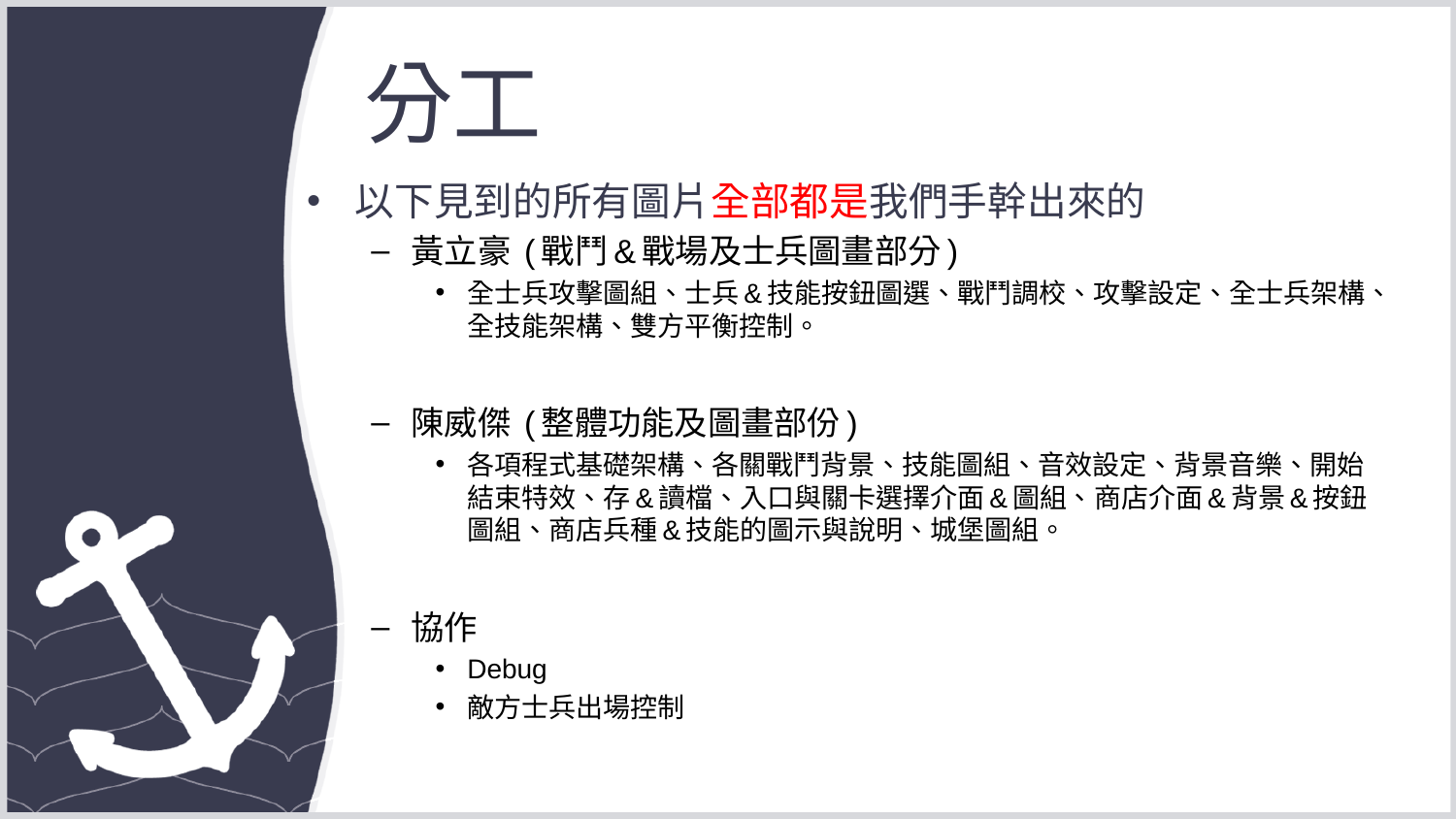

# 分工
以下見到的所有圖片全部都是我們手幹出來的
黃立豪 (戰鬥&戰場及士兵圖畫部分)
全士兵攻擊圖組、士兵&技能按鈕圖選、戰鬥調校、攻擊設定、全士兵架構、全技能架構、雙方平衡控制。

陳威傑 (整體功能及圖畫部份)
各項程式基礎架構、各關戰鬥背景、技能圖組、音效設定、背景音樂、開始結束特效、存&讀檔、入口與關卡選擇介面&圖組、商店介面&背景&按鈕圖組、商店兵種&技能的圖示與說明、城堡圖組。

協作
Debug
敵方士兵出場控制